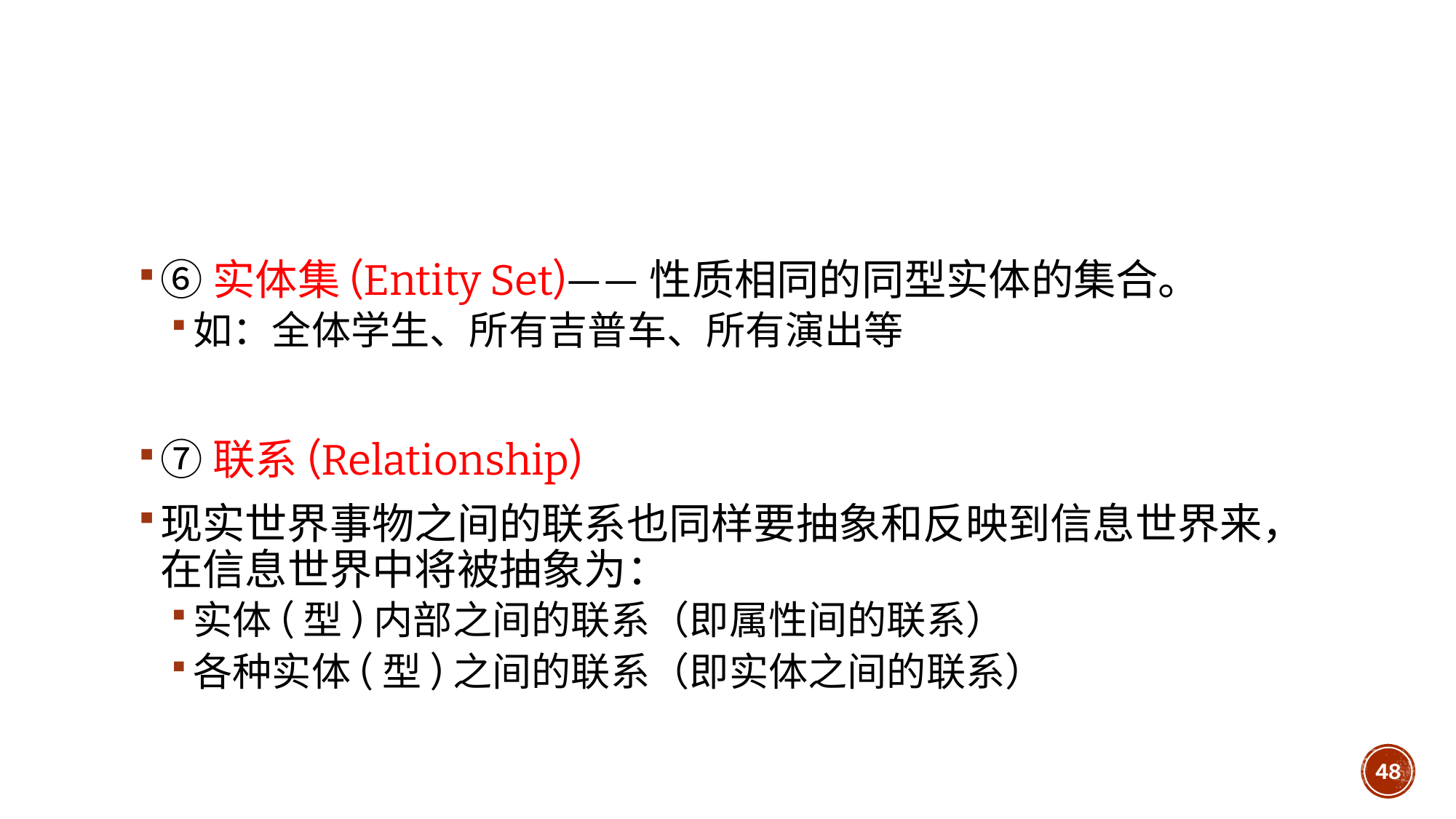

#
⑥实体集(Entity Set)——性质相同的同型实体的集合。
如：全体学生、所有吉普车、所有演出等

⑦联系(Relationship)
现实世界事物之间的联系也同样要抽象和反映到信息世界来，在信息世界中将被抽象为：
实体(型)内部之间的联系（即属性间的联系）
各种实体(型)之间的联系（即实体之间的联系）

48